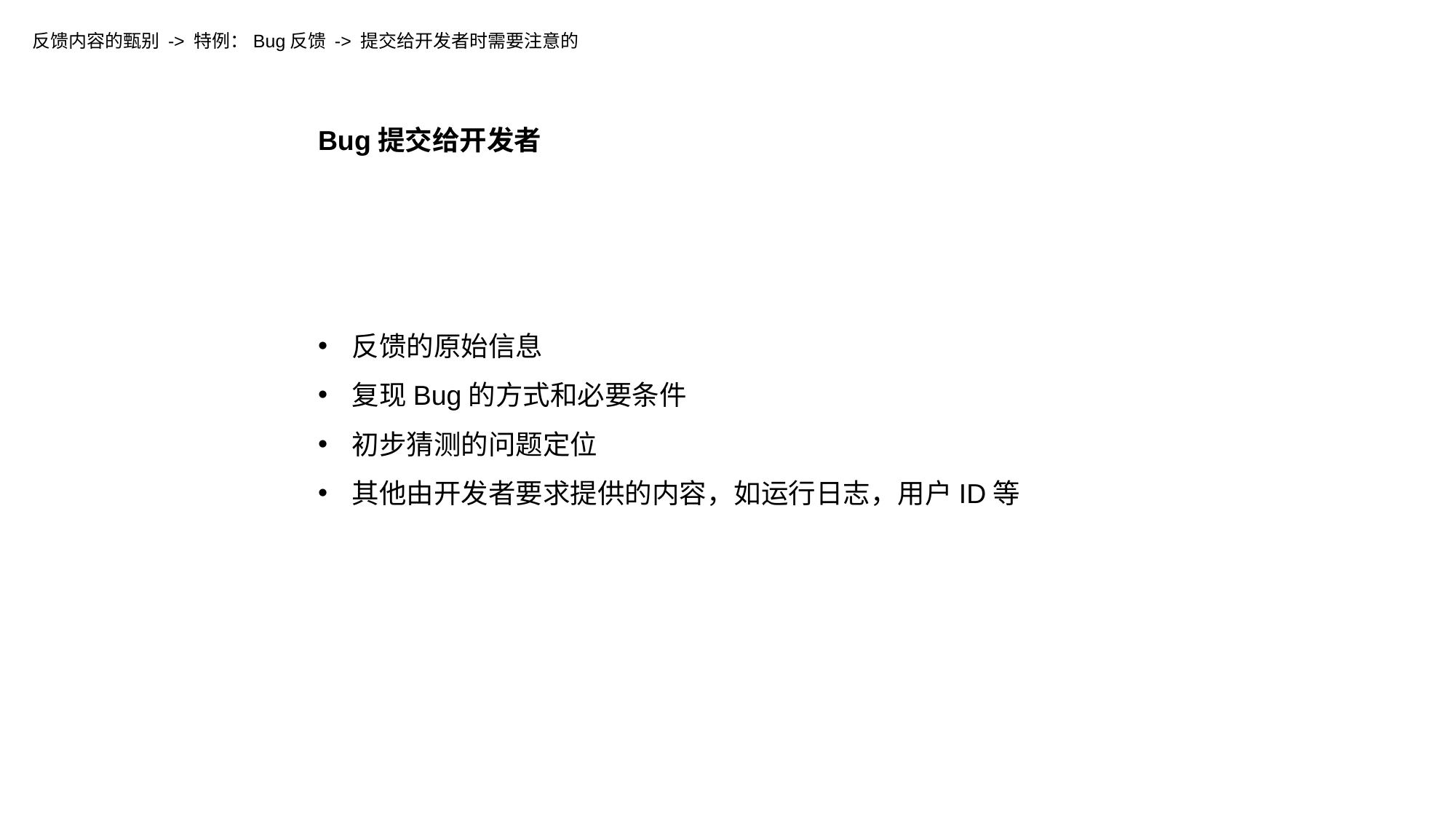

反馈内容的甄别 -> 特例：Bug反馈 -> 提交给开发者时需要注意的
Bug提交给开发者
反馈的原始信息
复现Bug的方式和必要条件
初步猜测的问题定位
其他由开发者要求提供的内容，如运行日志，用户ID等